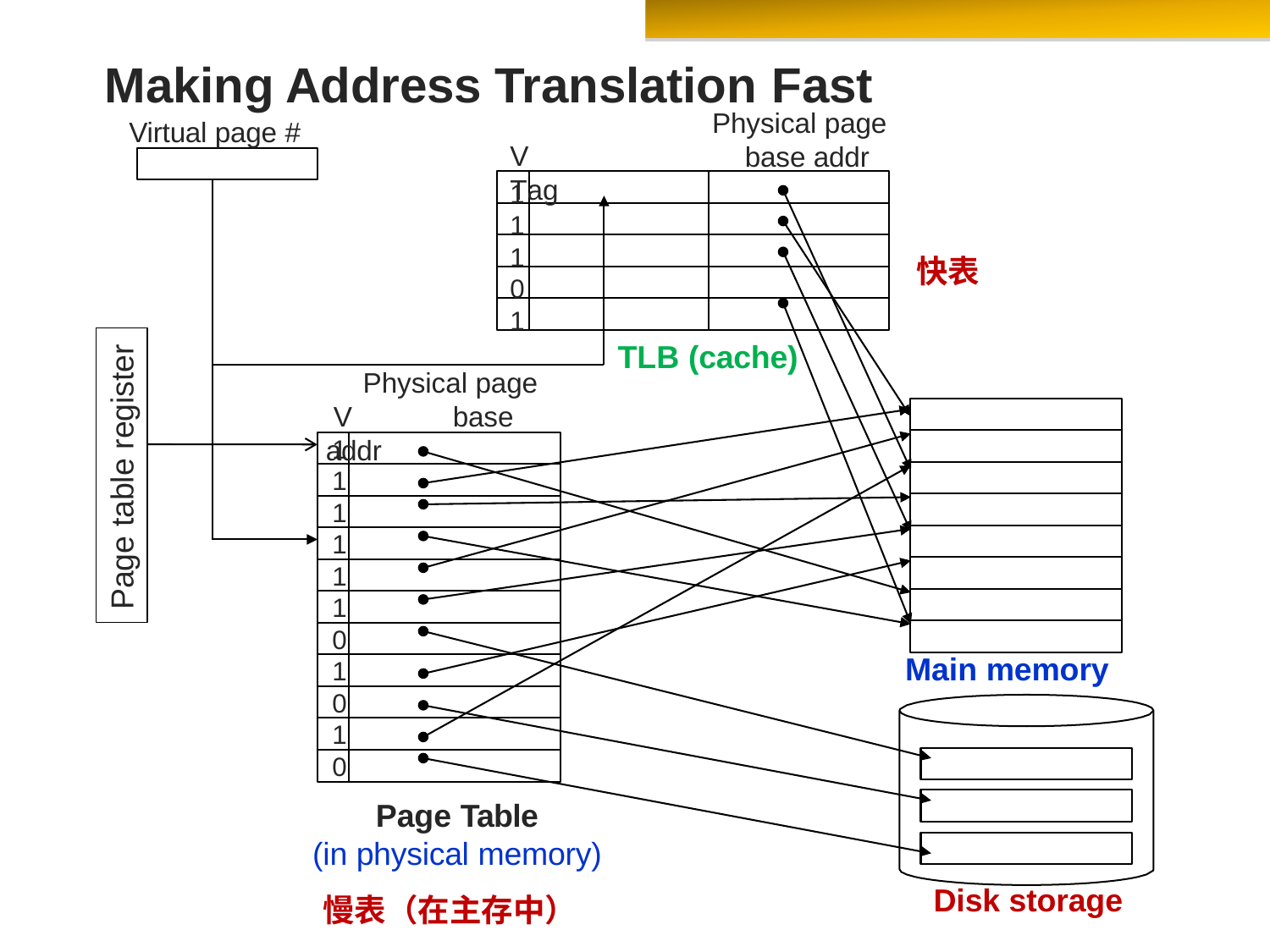

Memory Hierarchy Design

# Making Address Translation Fast
Physical page  base addr
Virtual page #
V	Tag

1

1

1
快表

0

1

TLB (cache)
Page table register

Physical page  V	base addr

1

1

1

1

1

1

0

Main memory

1

0

1

0

Page Table
(in physical memory)

Disk storage
慢表（在主存中）